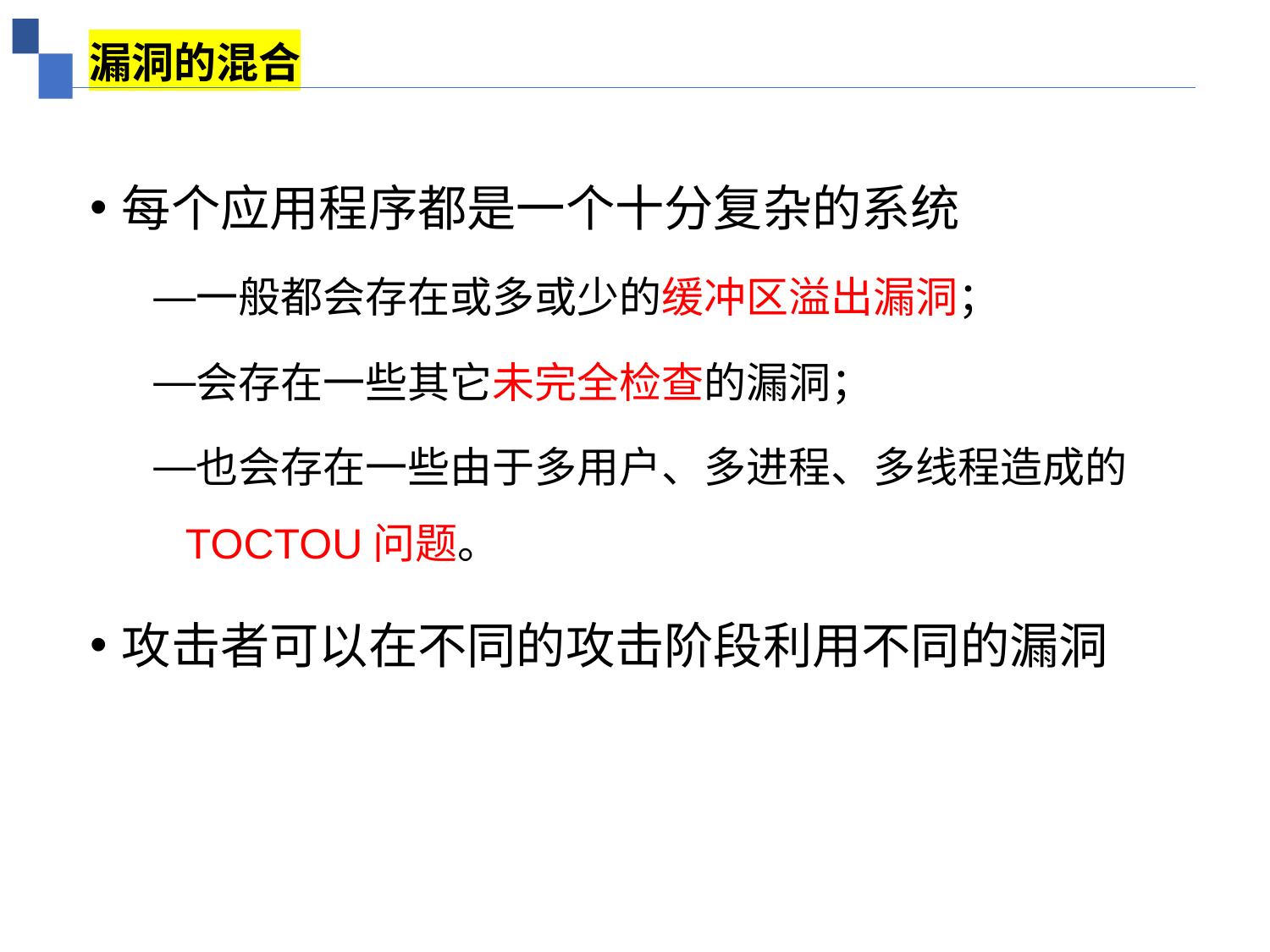

漏洞的混合
每个应用程序都是一个十分复杂的系统
一般都会存在或多或少的缓冲区溢出漏洞；
会存在一些其它未完全检查的漏洞；
也会存在一些由于多用户、多进程、多线程造成的TOCTOU问题。
攻击者可以在不同的攻击阶段利用不同的漏洞
28